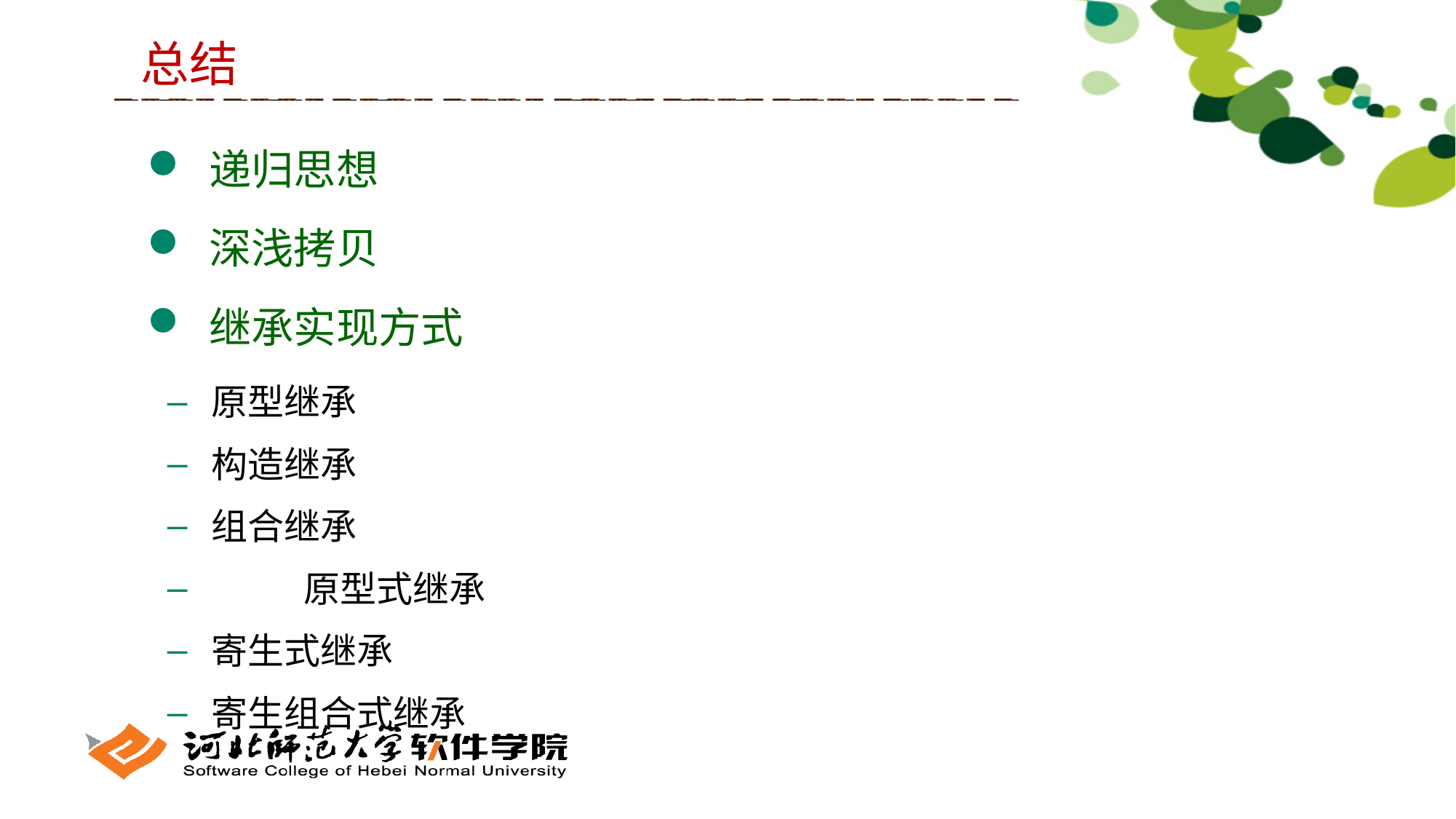

总结
 递归思想
 深浅拷贝
 继承实现方式
 原型继承
 构造继承
 组合继承
 	原型式继承
 寄生式继承
 寄生组合式继承